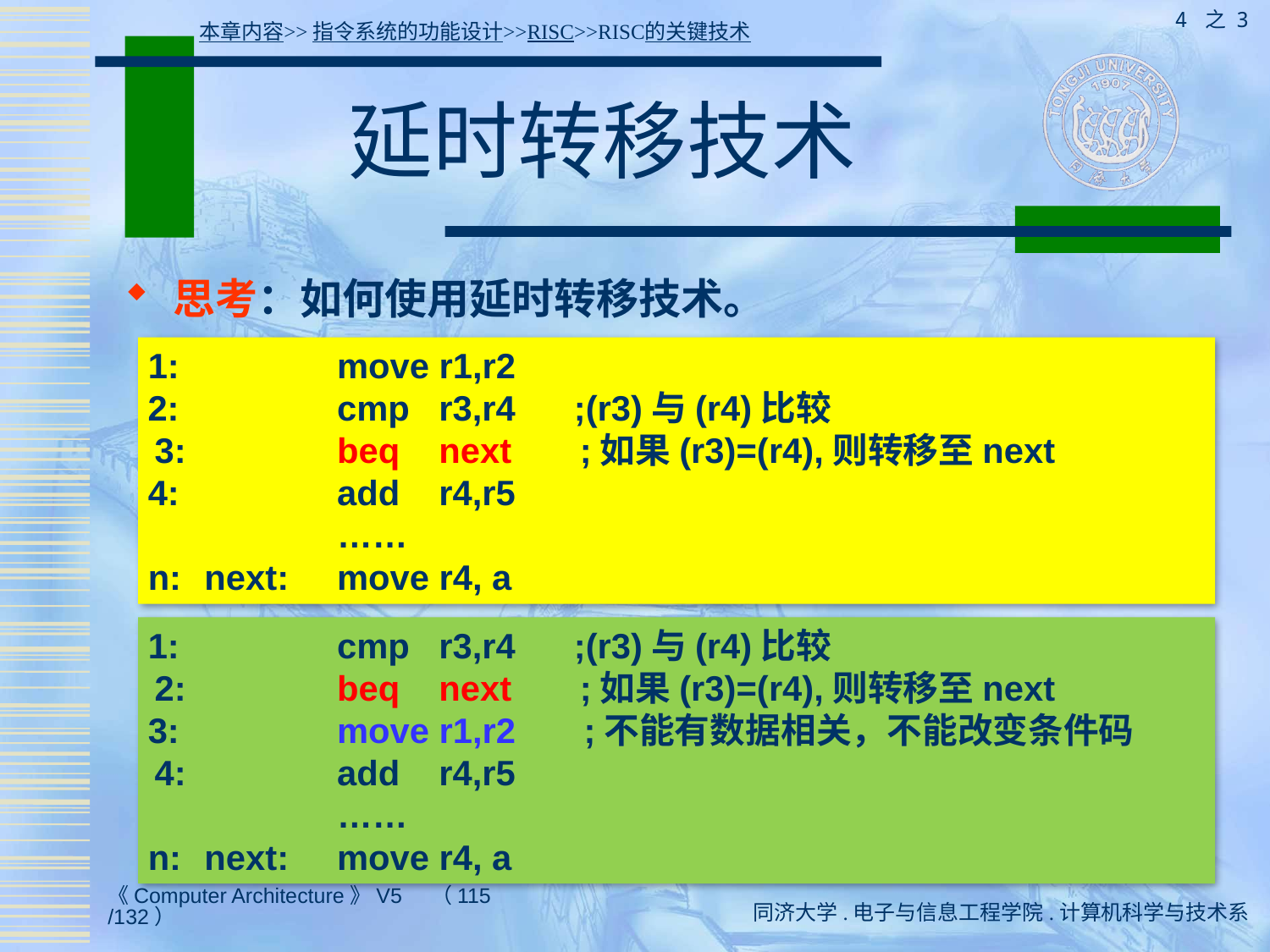

4 之 3
本章内容>>指令系统的功能设计>>RISC>>RISC的关键技术
# 延时转移技术
思考：如何使用延时转移技术。
 1:		move r1,r2
 2:		cmp   r3,r4      ;(r3)与(r4)比较
 3:		beq    next       ;如果(r3)=(r4),则转移至next
 4:		add    r4,r5
		……
 n:	next:	move r4, a
 1:		cmp   r3,r4      ;(r3)与(r4)比较
 2:		beq    next       ;如果(r3)=(r4),则转移至next
 3:		move r1,r2       ;不能有数据相关，不能改变条件码
 4:		add    r4,r5
		……
 n:	next:	move r4, a